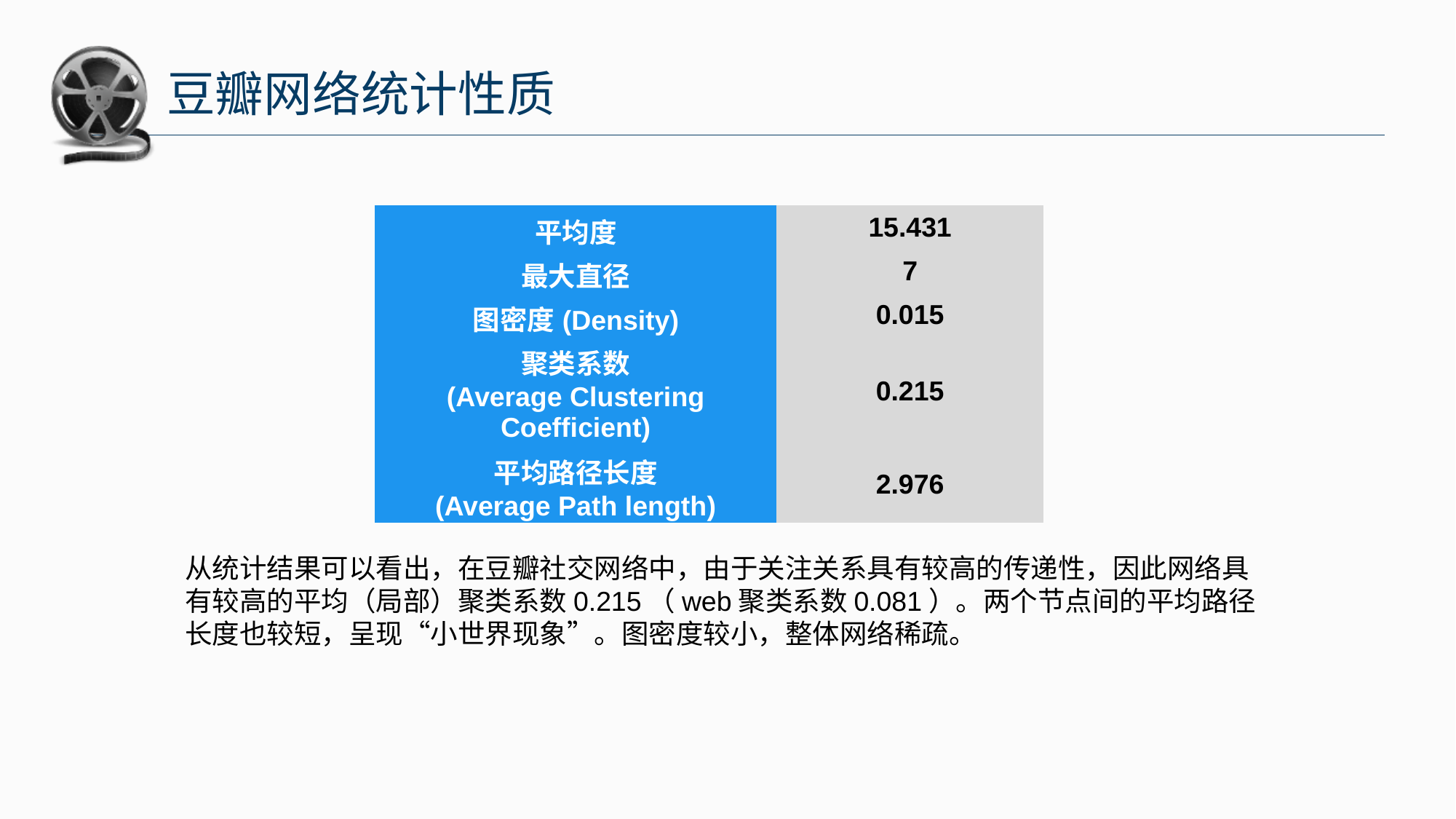

豆瓣网络统计性质
| 平均度 | 15.431 |
| --- | --- |
| 最大直径 | 7 |
| 图密度(Density) | 0.015 |
| 聚类系数 (Average Clustering Coefficient) | 0.215 |
| 平均路径长度 (Average Path length) | 2.976 |
从统计结果可以看出，在豆瓣社交网络中，由于关注关系具有较高的传递性，因此网络具有较高的平均（局部）聚类系数0.215（web聚类系数0.081）。两个节点间的平均路径长度也较短，呈现“小世界现象”。图密度较小，整体网络稀疏。